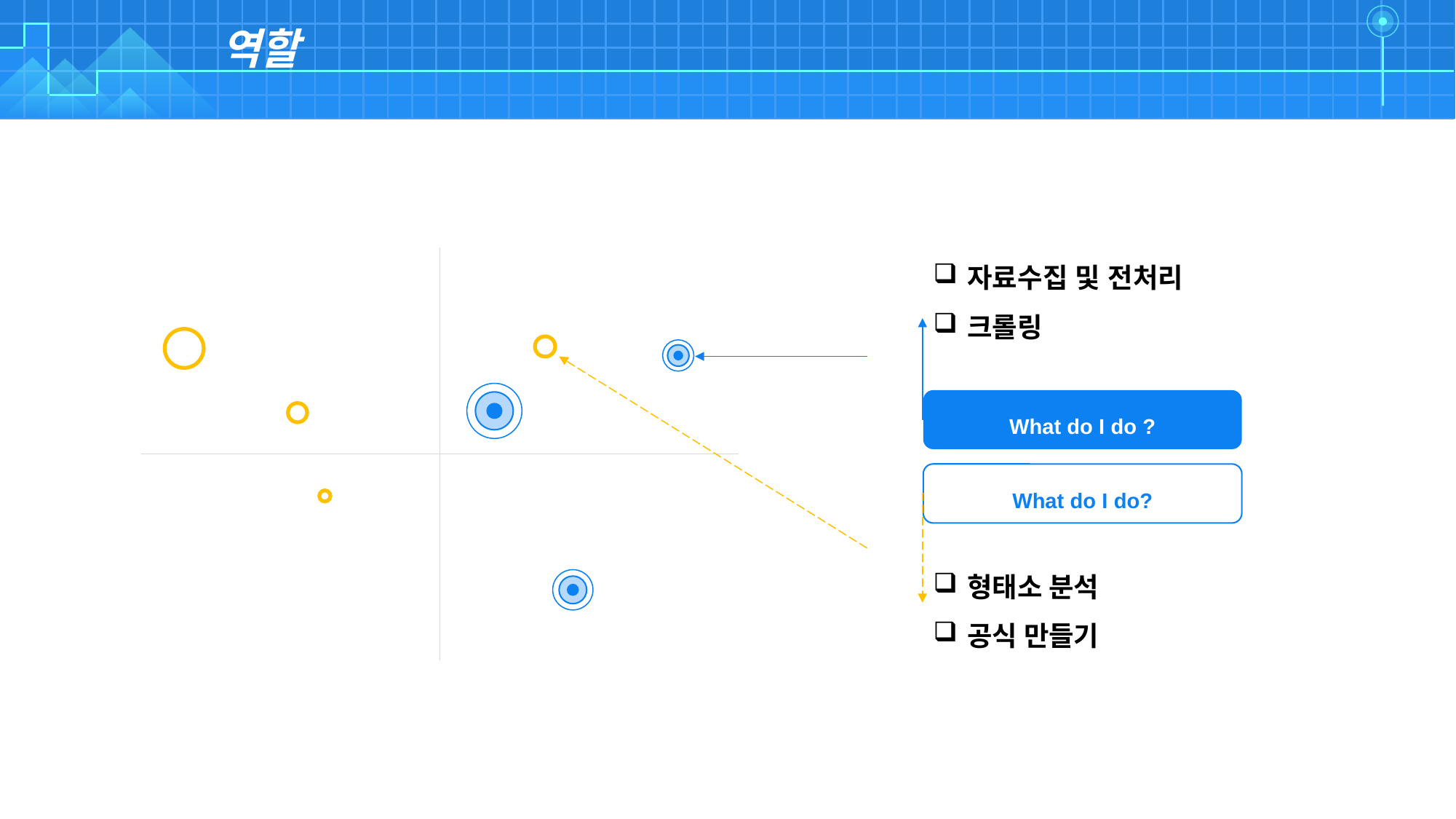

|  |  |  |  |  |  |  |  |  |  |  |  |  |  |  |  |  |  |  |  |  |  |  |  |  |  |  |  |  |  |  |  |  |  |  |  |  |  |  |  |  |  |  |  |  |  |  |  |  |  |  |  |  |  |  |  |  |  |  |  |
| --- | --- | --- | --- | --- | --- | --- | --- | --- | --- | --- | --- | --- | --- | --- | --- | --- | --- | --- | --- | --- | --- | --- | --- | --- | --- | --- | --- | --- | --- | --- | --- | --- | --- | --- | --- | --- | --- | --- | --- | --- | --- | --- | --- | --- | --- | --- | --- | --- | --- | --- | --- | --- | --- | --- | --- | --- | --- | --- | --- |
|  |  |  |  |  |  |  |  |  |  |  |  |  |  |  |  |  |  |  |  |  |  |  |  |  |  |  |  |  |  |  |  |  |  |  |  |  |  |  |  |  |  |  |  |  |  |  |  |  |  |  |  |  |  |  |  |  |  |  |  |
|  |  |  |  |  |  |  |  |  |  |  |  |  |  |  |  |  |  |  |  |  |  |  |  |  |  |  |  |  |  |  |  |  |  |  |  |  |  |  |  |  |  |  |  |  |  |  |  |  |  |  |  |  |  |  |  |  |  |  |  |
|  |  |  |  |  |  |  |  |  |  |  |  |  |  |  |  |  |  |  |  |  |  |  |  |  |  |  |  |  |  |  |  |  |  |  |  |  |  |  |  |  |  |  |  |  |  |  |  |  |  |  |  |  |  |  |  |  |  |  |  |
|  |  |  |  |  |  |  |  |  |  |  |  |  |  |  |  |  |  |  |  |  |  |  |  |  |  |  |  |  |  |  |  |  |  |  |  |  |  |  |  |  |  |  |  |  |  |  |  |  |  |  |  |  |  |  |  |  |  |  |  |

역할

자료수집 및 전처리
크롤링

What do I do ?

What do I do?

형태소 분석
공식 만들기